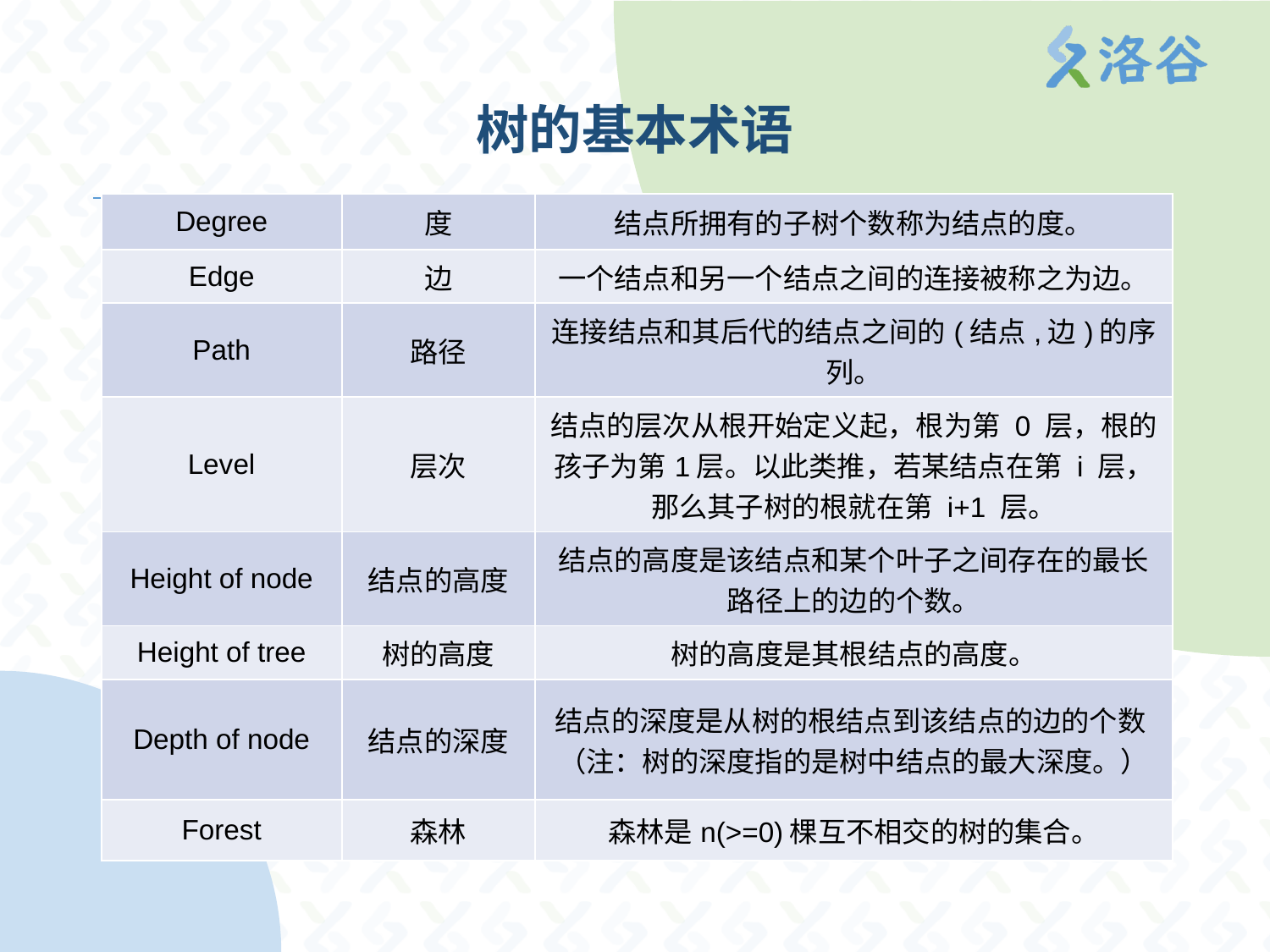

# 树的基本术语
| Degree | 度 | 结点所拥有的子树个数称为结点的度。 |
| --- | --- | --- |
| Edge | 边 | 一个结点和另一个结点之间的连接被称之为边。 |
| Path | 路径 | 连接结点和其后代的结点之间的(结点,边)的序列。 |
| Level | 层次 | 结点的层次从根开始定义起，根为第 0 层，根的孩子为第1层。以此类推，若某结点在第 i 层，那么其子树的根就在第 i+1 层。 |
| Height of node | 结点的高度 | 结点的高度是该结点和某个叶子之间存在的最长路径上的边的个数。 |
| Height of tree | 树的高度 | 树的高度是其根结点的高度。 |
| Depth of node | 结点的深度 | 结点的深度是从树的根结点到该结点的边的个数  （注：树的深度指的是树中结点的最大深度。） |
| Forest | 森林 | 森林是n(>=0)棵互不相交的树的集合。 |